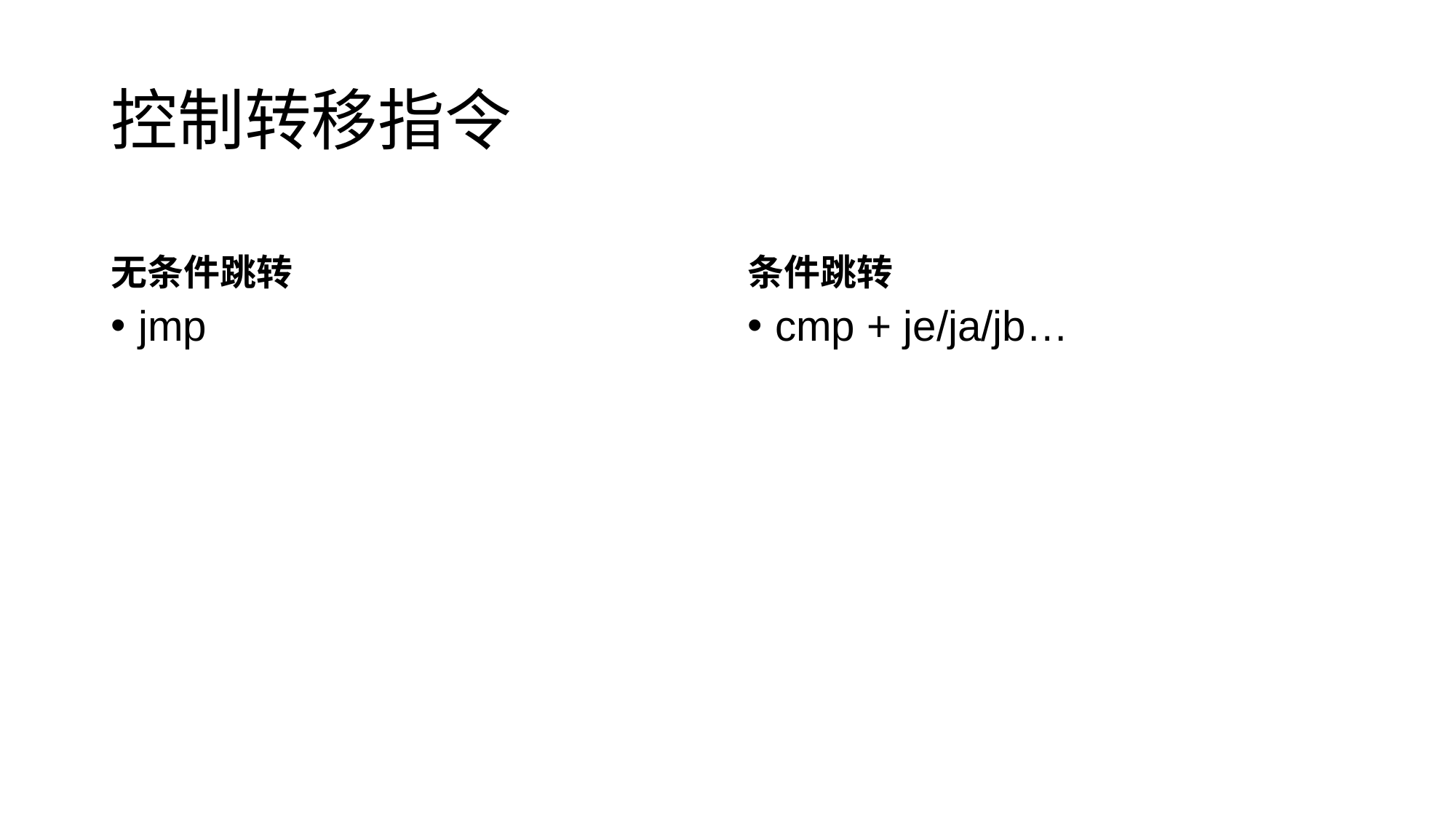

# 控制转移指令
无条件跳转
条件跳转
jmp
cmp + je/ja/jb…